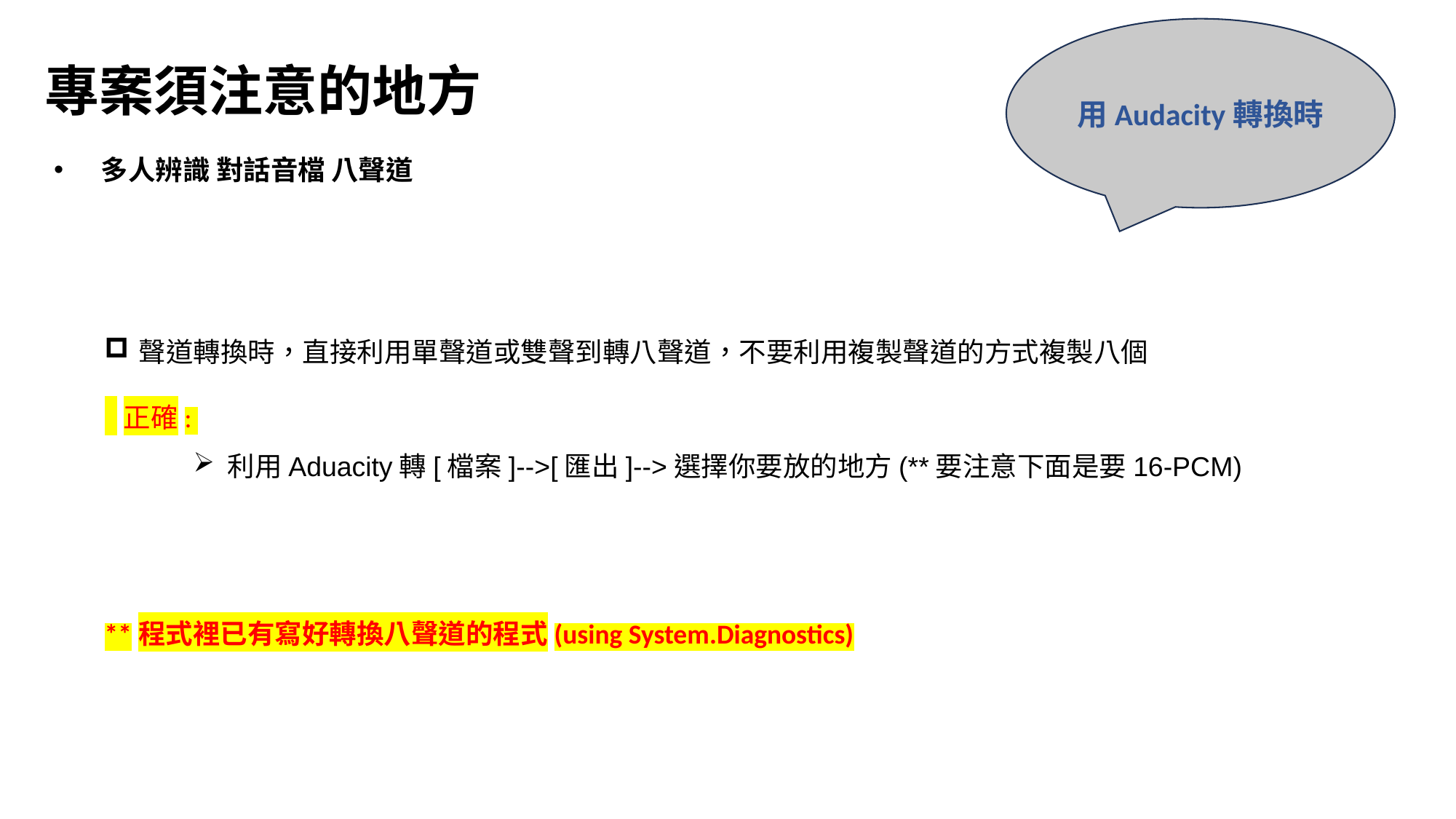

用Audacity轉換時
專案須注意的地方
 多人辨識 對話音檔 八聲道
聲道轉換時，直接利用單聲道或雙聲到轉八聲道，不要利用複製聲道的方式複製八個

  正確:
利用Aduacity轉[檔案]-->[匯出]-->選擇你要放的地方(**要注意下面是要16-PCM)
**程式裡已有寫好轉換八聲道的程式(using System.Diagnostics)